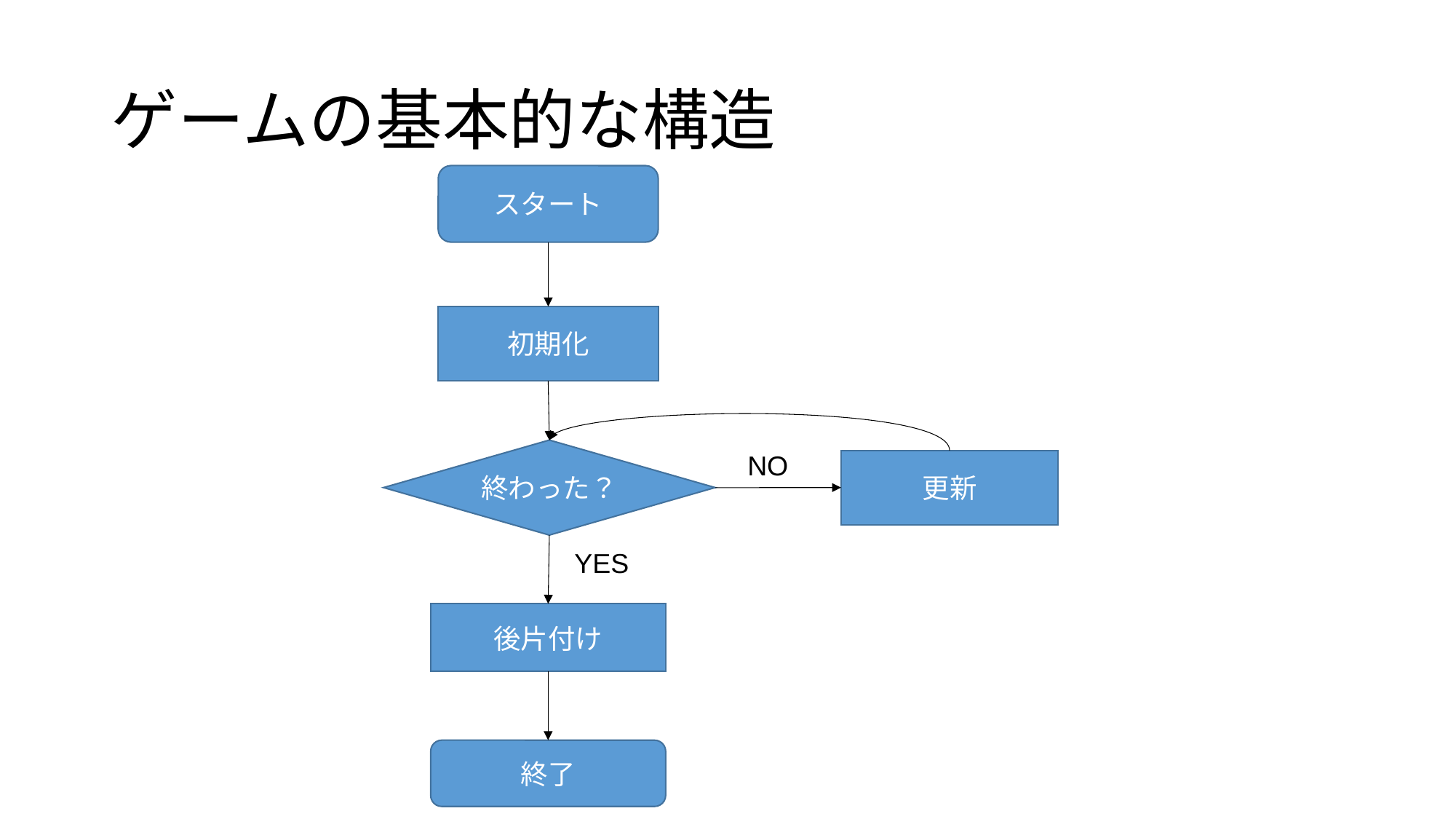

# ゲームの基本的な構造
スタート
初期化
終わった？
NO
更新
YES
後片付け
終了